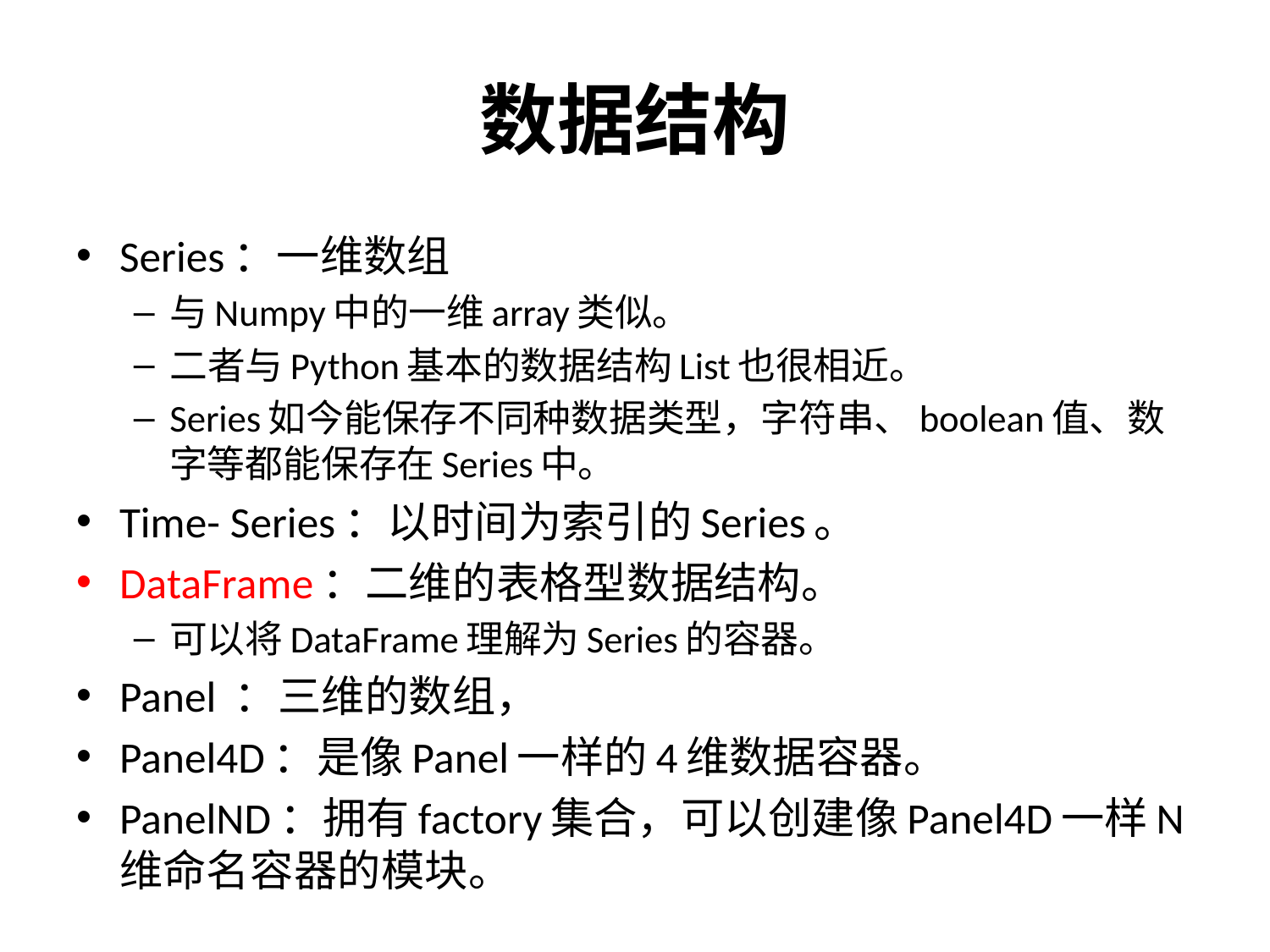

# 数据结构
Series：一维数组
与Numpy中的一维array类似。
二者与Python基本的数据结构List也很相近。
Series如今能保存不同种数据类型，字符串、boolean值、数字等都能保存在Series中。
Time- Series：以时间为索引的Series。
DataFrame：二维的表格型数据结构。
可以将DataFrame理解为Series的容器。
Panel ：三维的数组，
Panel4D：是像Panel一样的4维数据容器。
PanelND：拥有factory集合，可以创建像Panel4D一样N维命名容器的模块。